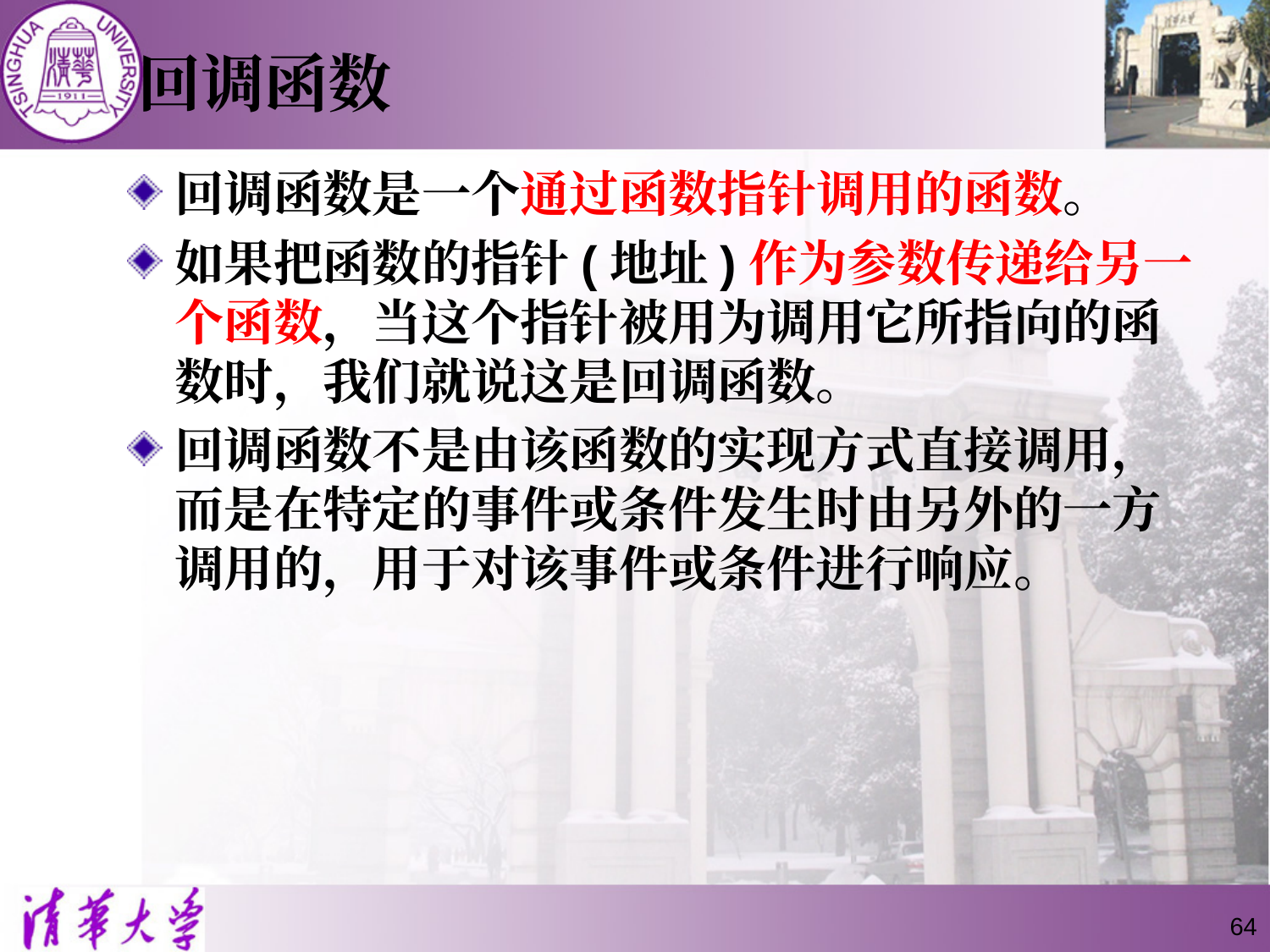

# 回调函数
回调函数是一个通过函数指针调用的函数。
如果把函数的指针(地址)作为参数传递给另一个函数，当这个指针被用为调用它所指向的函数时，我们就说这是回调函数。
回调函数不是由该函数的实现方式直接调用，而是在特定的事件或条件发生时由另外的一方调用的，用于对该事件或条件进行响应。
64